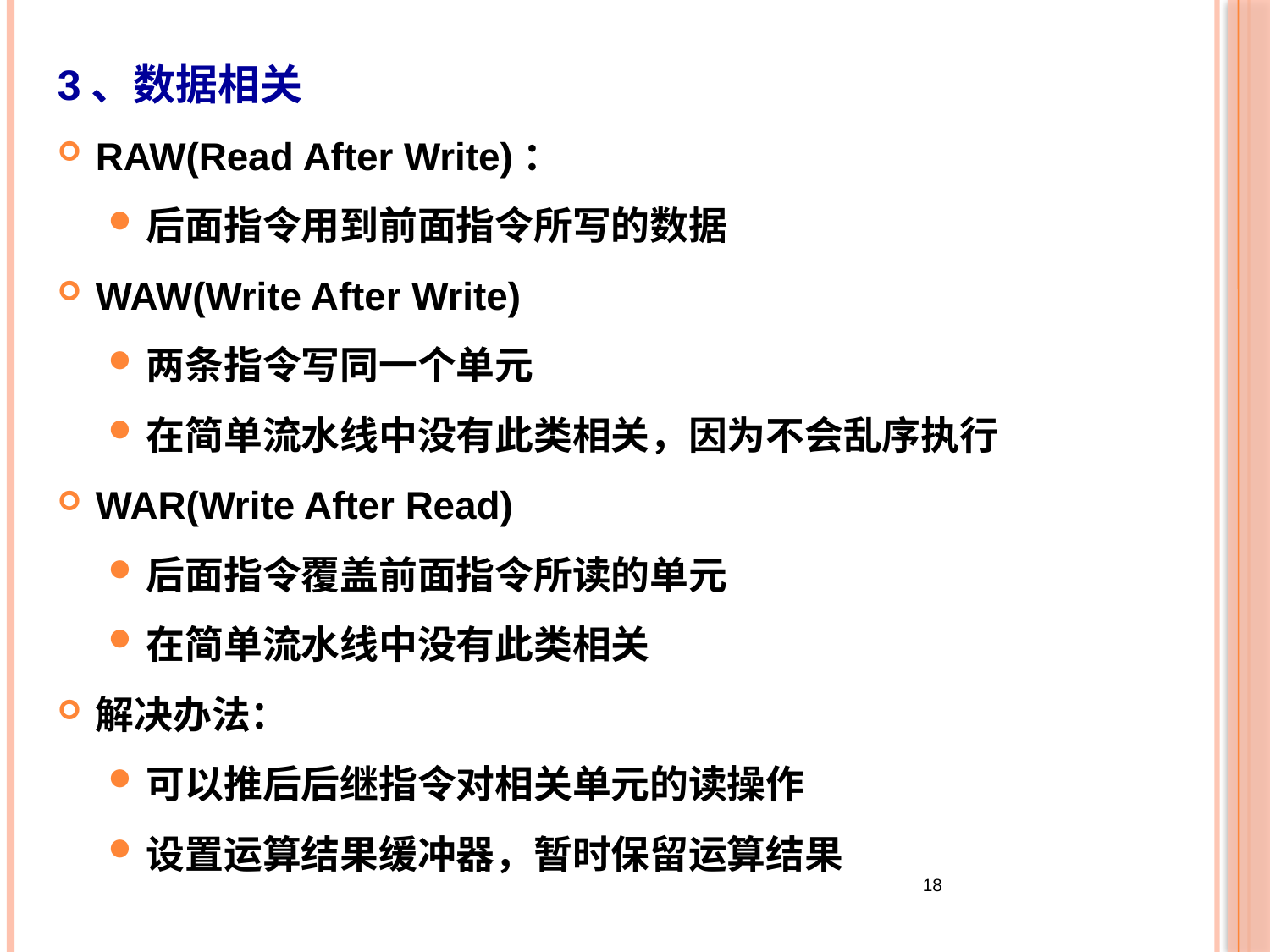

3、数据相关
RAW(Read After Write)：
后面指令用到前面指令所写的数据
WAW(Write After Write)
两条指令写同一个单元
在简单流水线中没有此类相关，因为不会乱序执行
WAR(Write After Read)
后面指令覆盖前面指令所读的单元
在简单流水线中没有此类相关
解决办法：
可以推后后继指令对相关单元的读操作
设置运算结果缓冲器，暂时保留运算结果
18